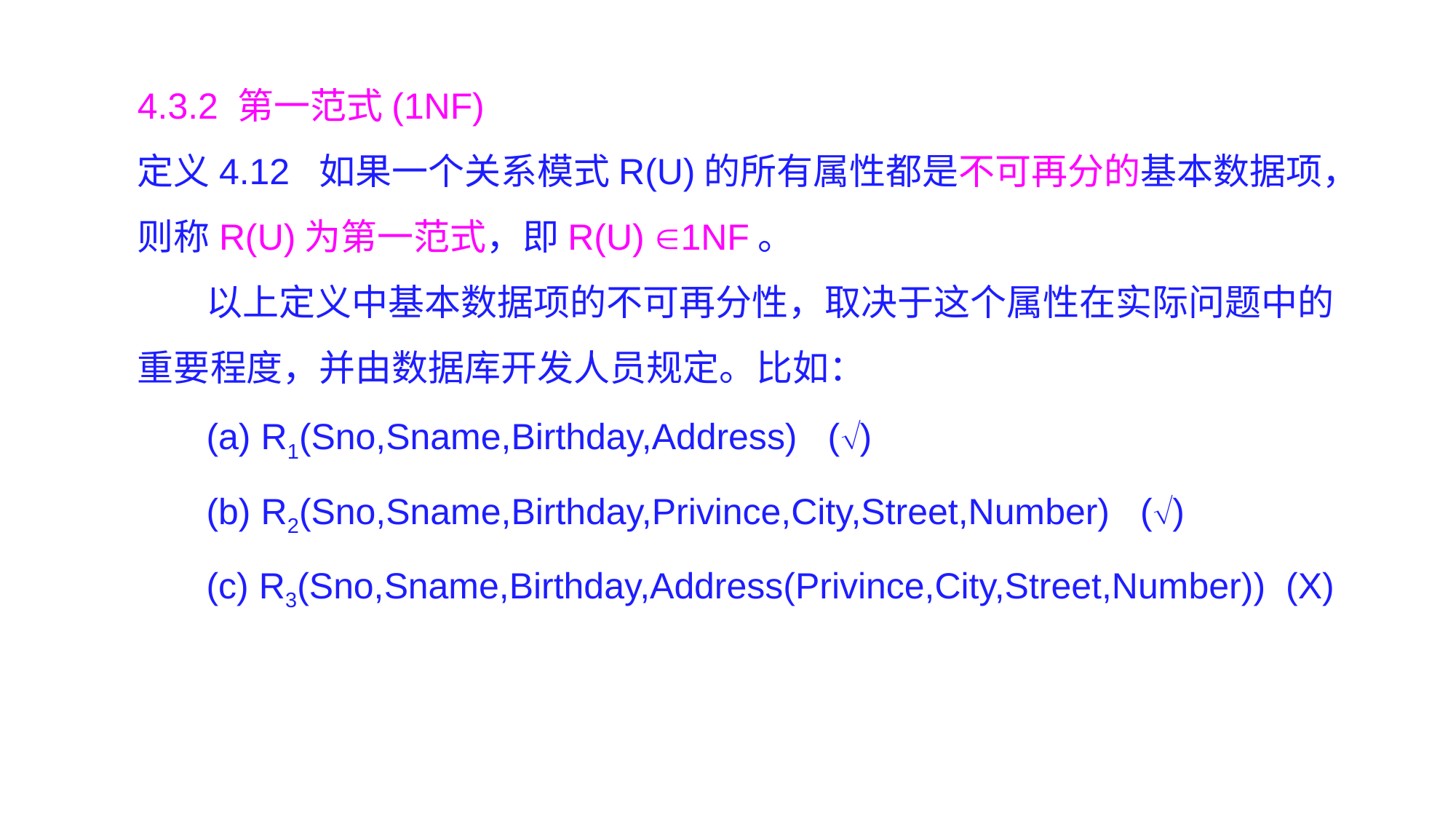

4.3.2 第一范式(1NF)
定义4.12  如果一个关系模式R(U)的所有属性都是不可再分的基本数据项，则称R(U)为第一范式，即R(U) ∈1NF。
以上定义中基本数据项的不可再分性，取决于这个属性在实际问题中的重要程度，并由数据库开发人员规定。比如：
(a) R1(Sno,Sname,Birthday,Address)   (√)
(b) R2(Sno,Sname,Birthday,Privince,City,Street,Number)   (√)
(c) R3(Sno,Sname,Birthday,Address(Privince,City,Street,Number))  (X)